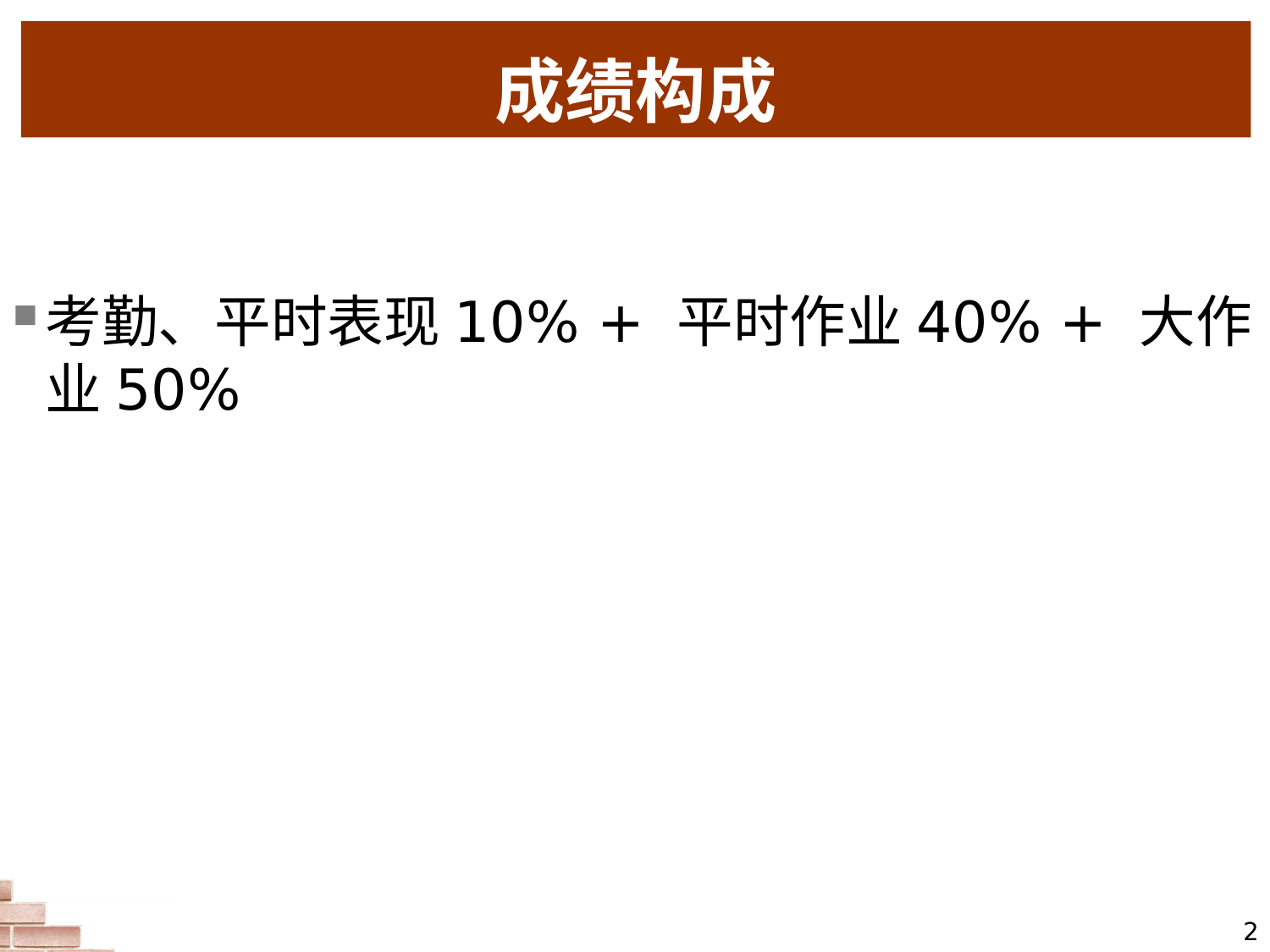

# 成绩构成

考勤、平时表现10% + 平时作业40% + 大作业50%

2